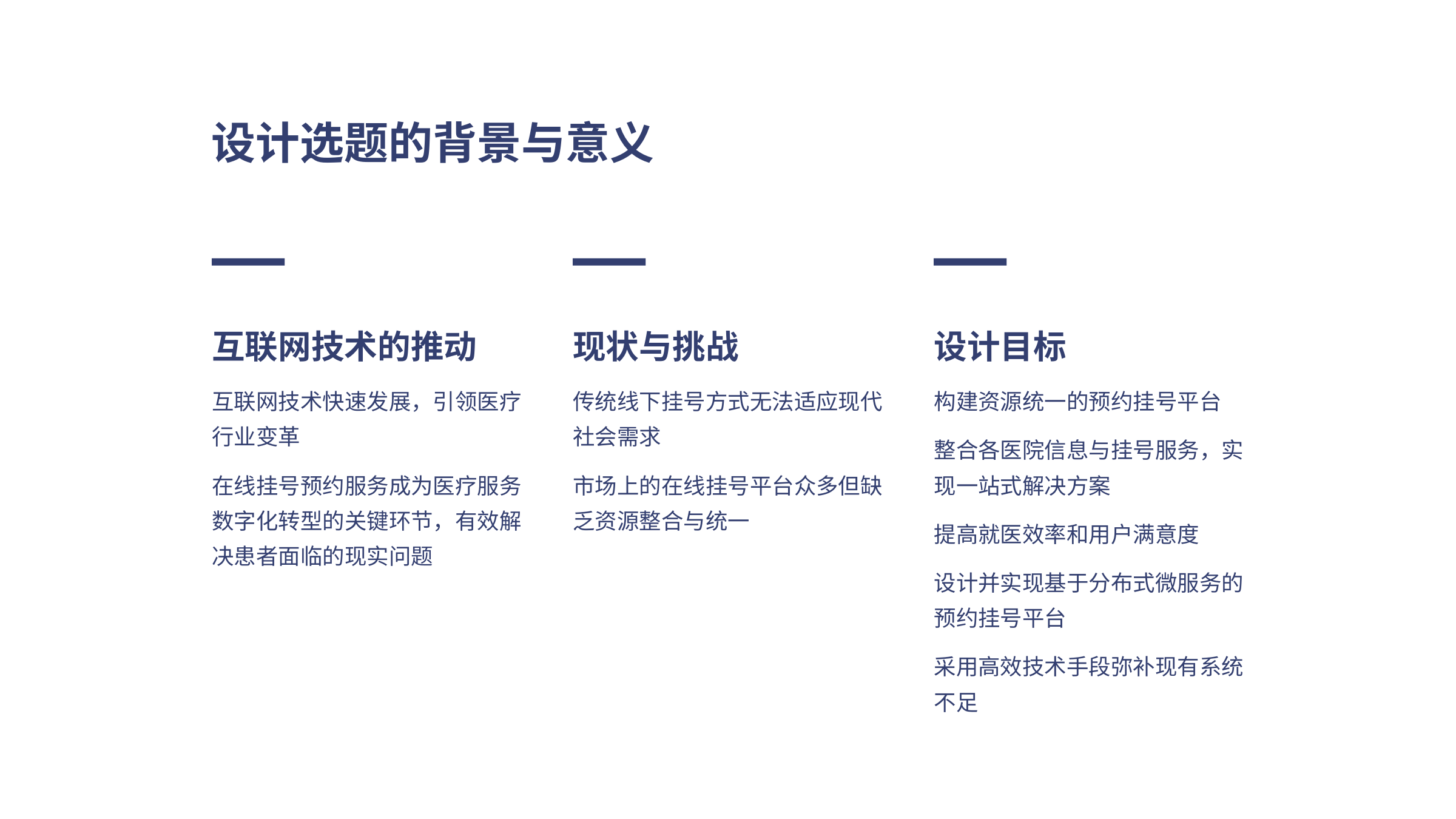

设计选题的背景与意义
—
—
—
互联网技术的推动
现状与挑战
设计目标
互联网技术快速发展，引领医疗行业变革
传统线下挂号方式无法适应现代社会需求
构建资源统一的预约挂号平台
整合各医院信息与挂号服务，实现一站式解决方案
在线挂号预约服务成为医疗服务数字化转型的关键环节，有效解决患者面临的现实问题
市场上的在线挂号平台众多但缺乏资源整合与统一
提高就医效率和用户满意度
设计并实现基于分布式微服务的预约挂号平台
采用高效技术手段弥补现有系统不足